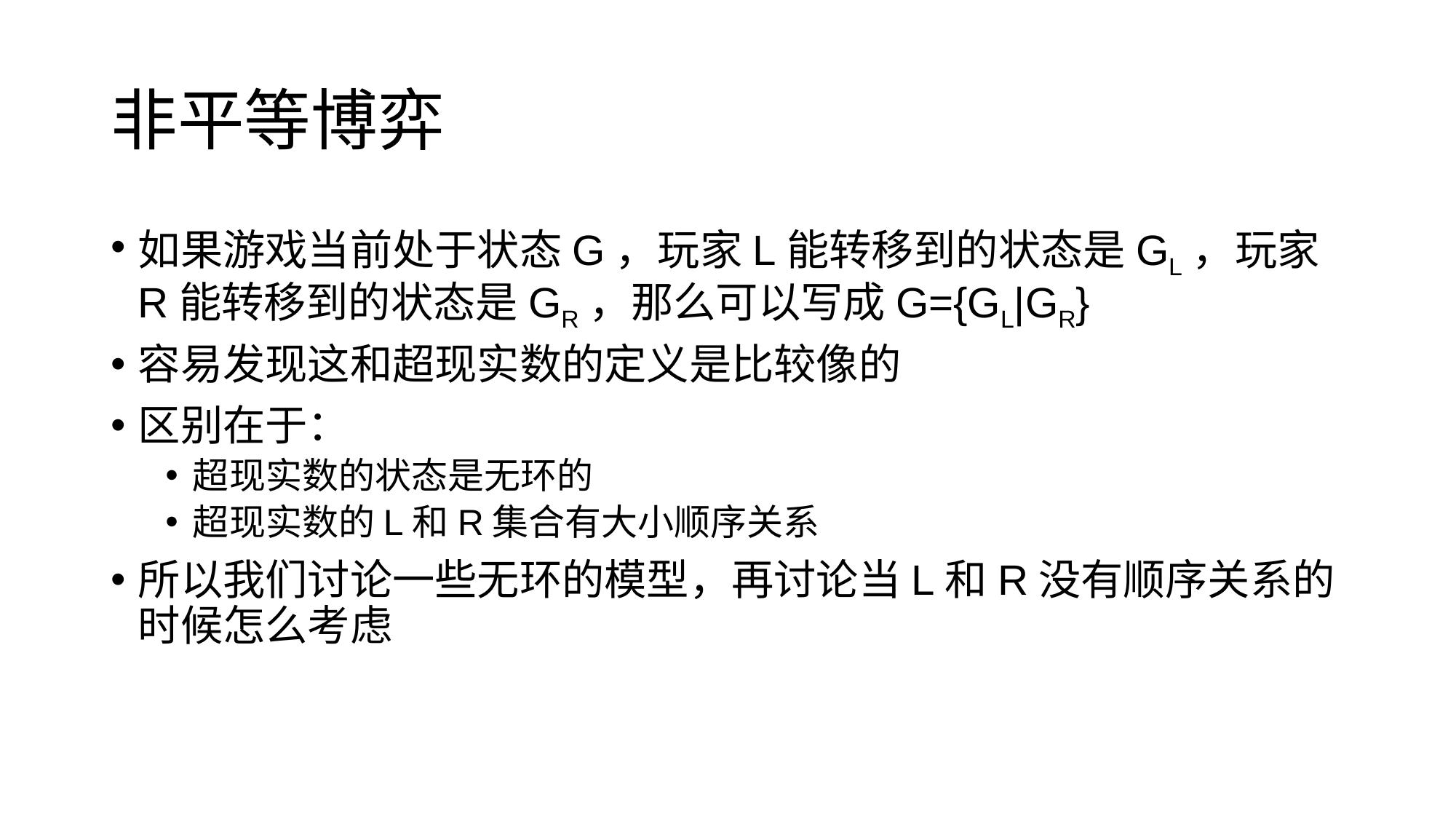

# 非平等博弈
如果游戏当前处于状态G，玩家L能转移到的状态是GL，玩家R能转移到的状态是GR，那么可以写成G={GL|GR}
容易发现这和超现实数的定义是比较像的
区别在于：
超现实数的状态是无环的
超现实数的L和R集合有大小顺序关系
所以我们讨论一些无环的模型，再讨论当L和R没有顺序关系的时候怎么考虑